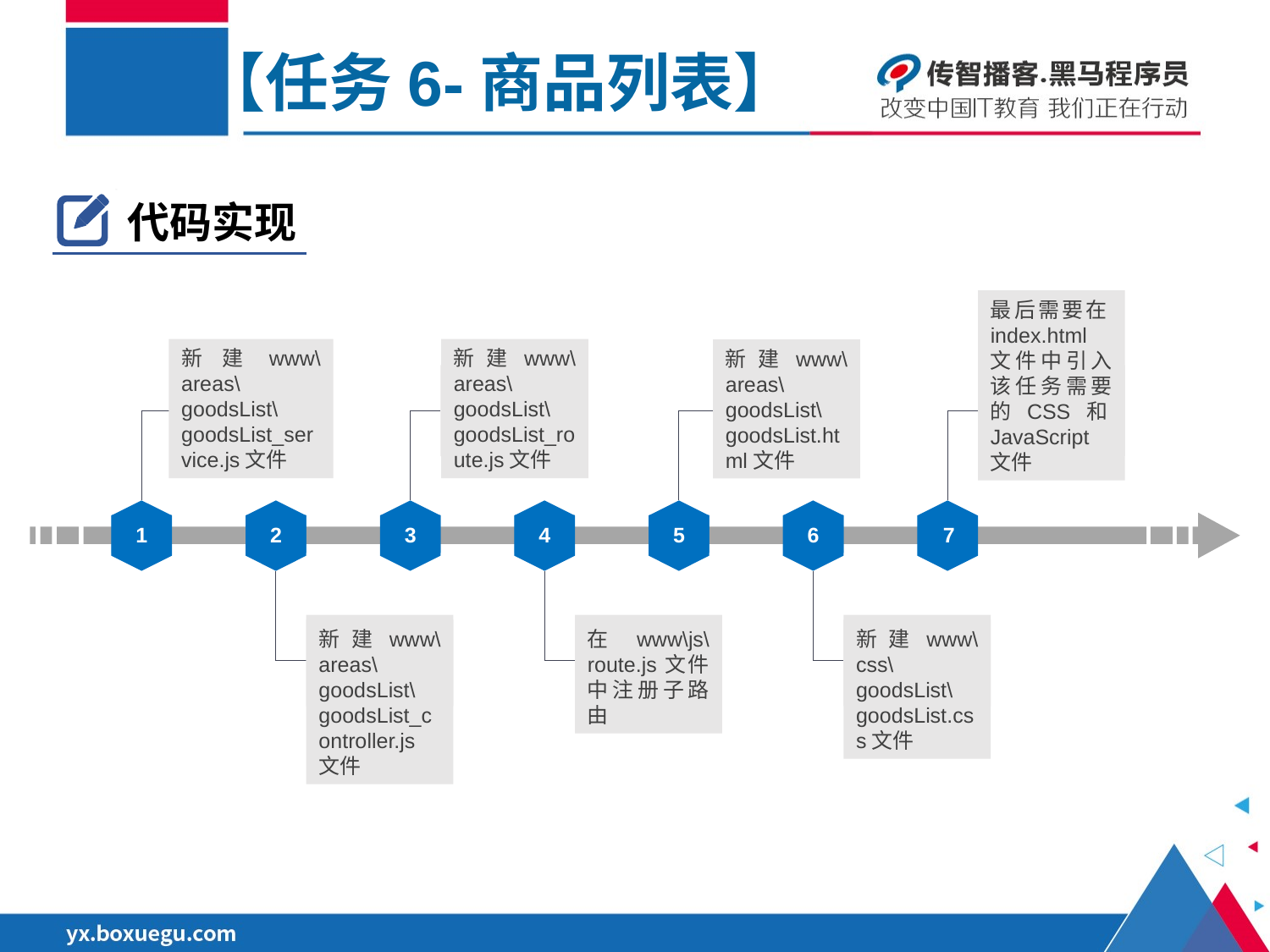

【任务6-商品列表】
代码实现

最后需要在index.html文件中引入该任务需要的CSS和JavaScript文件

新建www\areas\goodsList\goodsList_route.js文件

新建www\areas\goodsList\goodsList_service.js文件
新建www\areas\goodsList\goodsList.html文件

1

2

3

4

5

6

7

新建www\areas\goodsList\goodsList_controller.js文件

在www\js\route.js文件中注册子路由

新建www\css\goodsList\goodsList.css文件